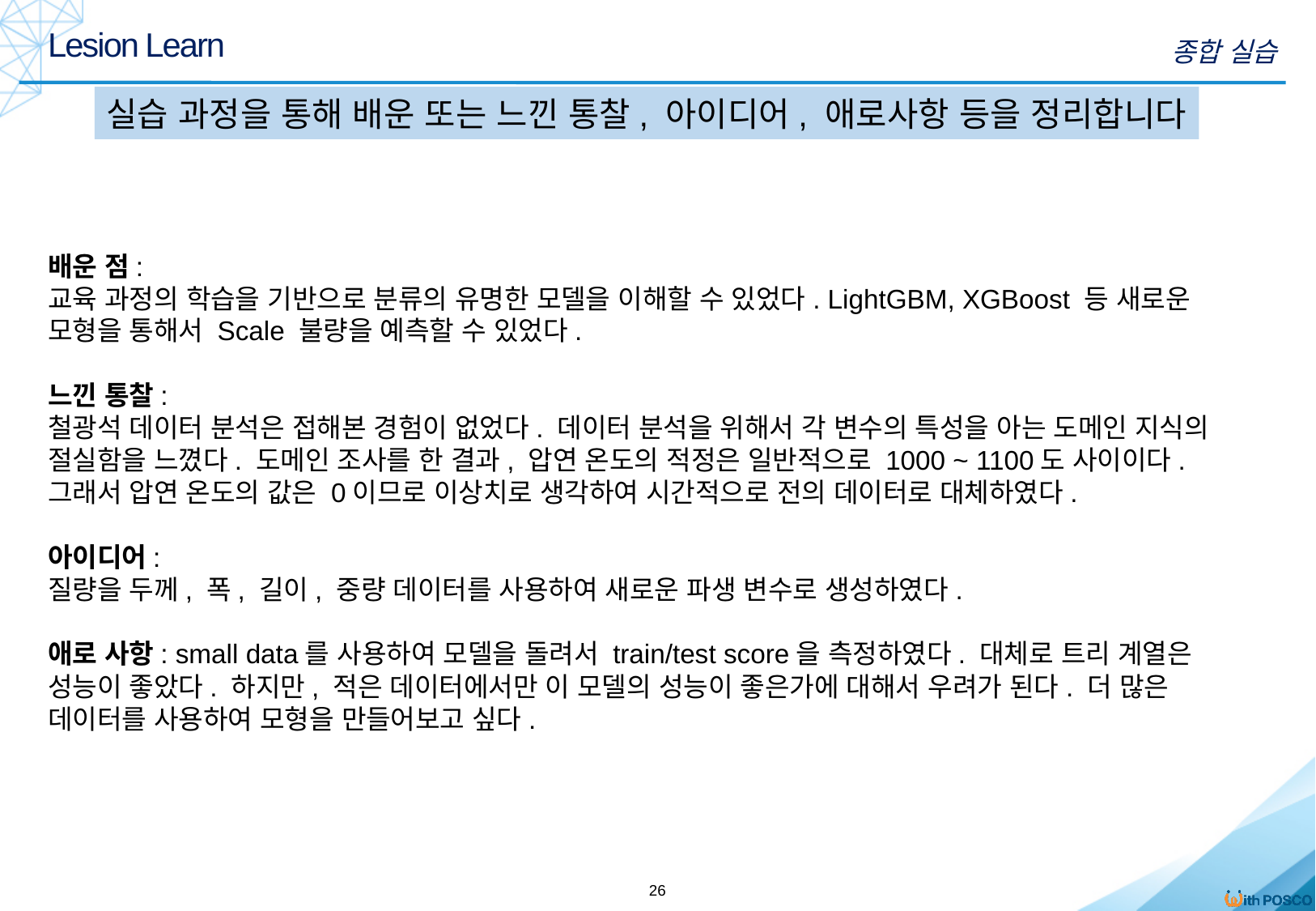

Lesion Learn
종합 실습
실습 과정을 통해 배운 또는 느낀 통찰, 아이디어, 애로사항 등을 정리합니다
배운 점:
교육 과정의 학습을 기반으로 분류의 유명한 모델을 이해할 수 있었다. LightGBM, XGBoost 등 새로운 모형을 통해서 Scale 불량을 예측할 수 있었다.

느낀 통찰:
철광석 데이터 분석은 접해본 경험이 없었다. 데이터 분석을 위해서 각 변수의 특성을 아는 도메인 지식의 절실함을 느꼈다. 도메인 조사를 한 결과, 압연 온도의 적정은 일반적으로 1000 ~ 1100도 사이이다. 그래서 압연 온도의 값은 0이므로 이상치로 생각하여 시간적으로 전의 데이터로 대체하였다.

아이디어:
질량을 두께, 폭, 길이, 중량 데이터를 사용하여 새로운 파생 변수로 생성하였다.

애로 사항: small data를 사용하여 모델을 돌려서 train/test score을 측정하였다. 대체로 트리 계열은 성능이 좋았다. 하지만, 적은 데이터에서만 이 모델의 성능이 좋은가에 대해서 우려가 된다. 더 많은 데이터를 사용하여 모형을 만들어보고 싶다.